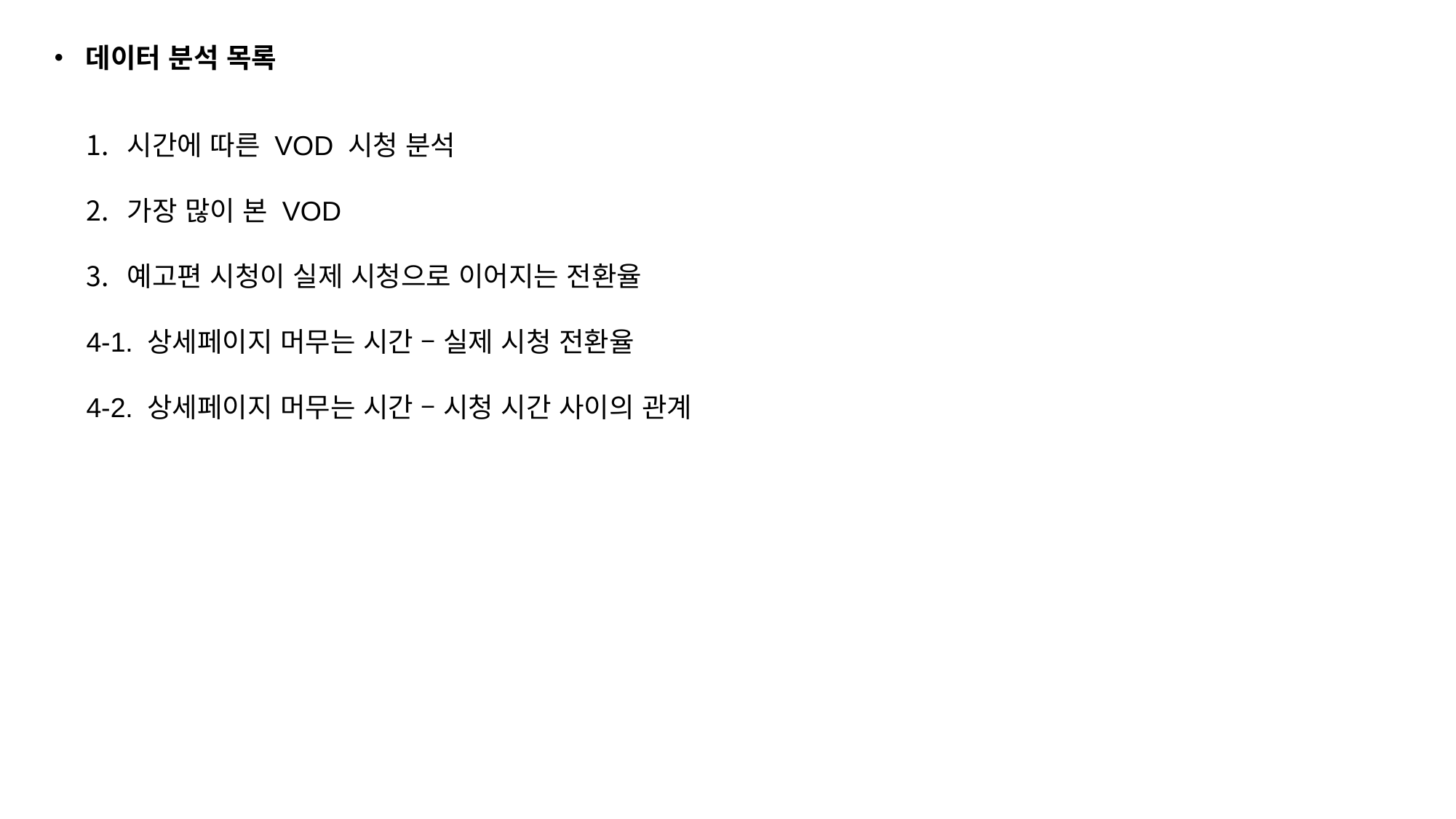

• 데이터 분석 목록
시간에 따른 VOD 시청 분석

가장 많이 본 VOD

예고편 시청이 실제 시청으로 이어지는 전환율

4-1. 상세페이지 머무는 시간 – 실제 시청 전환율

4-2. 상세페이지 머무는 시간 – 시청 시간 사이의 관계